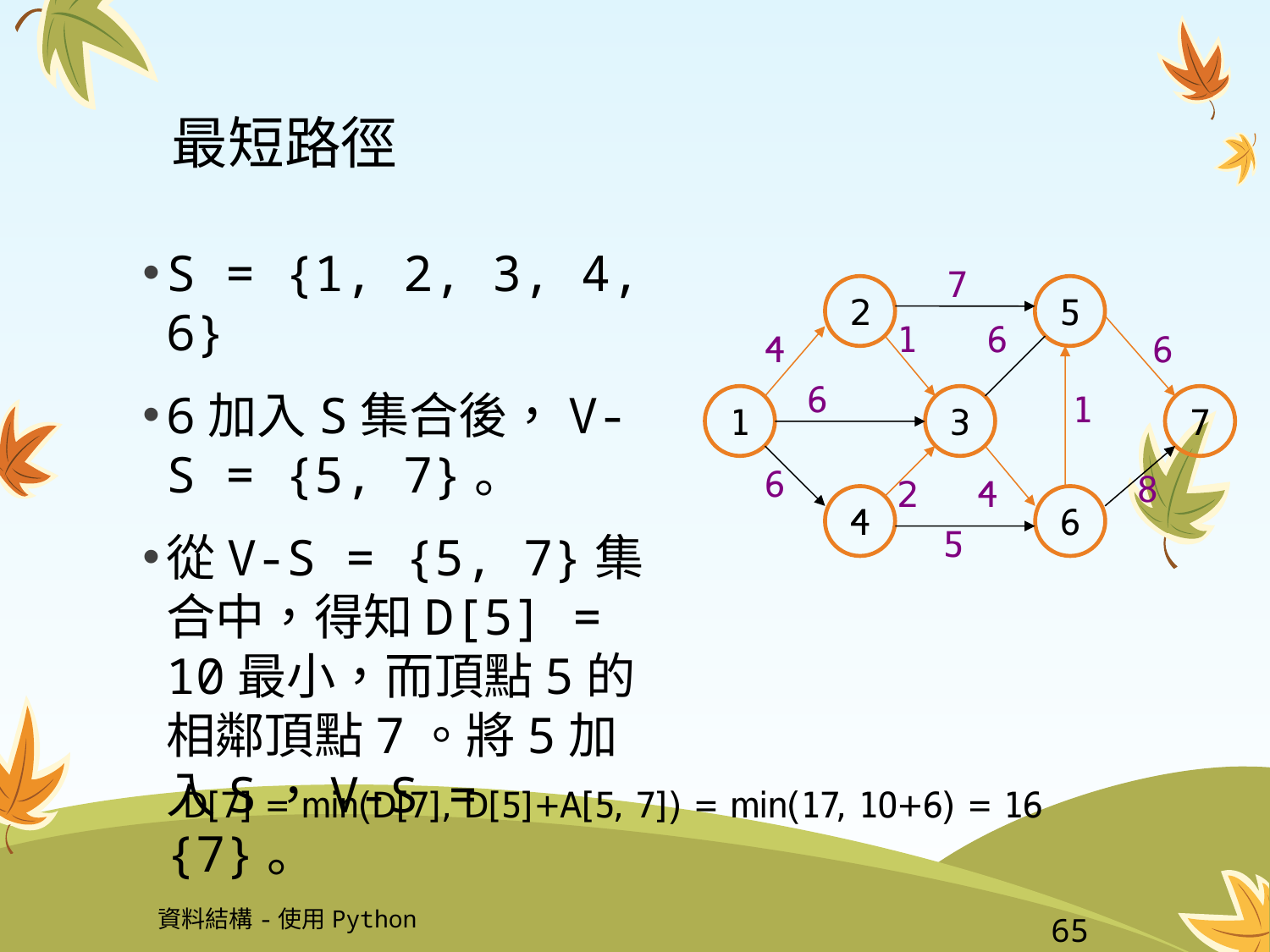

# 最短路徑
S = {1, 2, 3, 4, 6}
6加入S集合後，V-S = {5, 7}。
從V-S = {5, 7}集合中，得知D[5] = 10最小，而頂點5的相鄰頂點7。將5加入S，V-S = {7}。

7
2
5

1
6

4
6

6
1
1
3
7

6
8
2
4
4
6
5

D[7] = min(D[7], D[5]+A[5, 7]) = min(17, 10+6) = 16
資料結構-使用Python
65